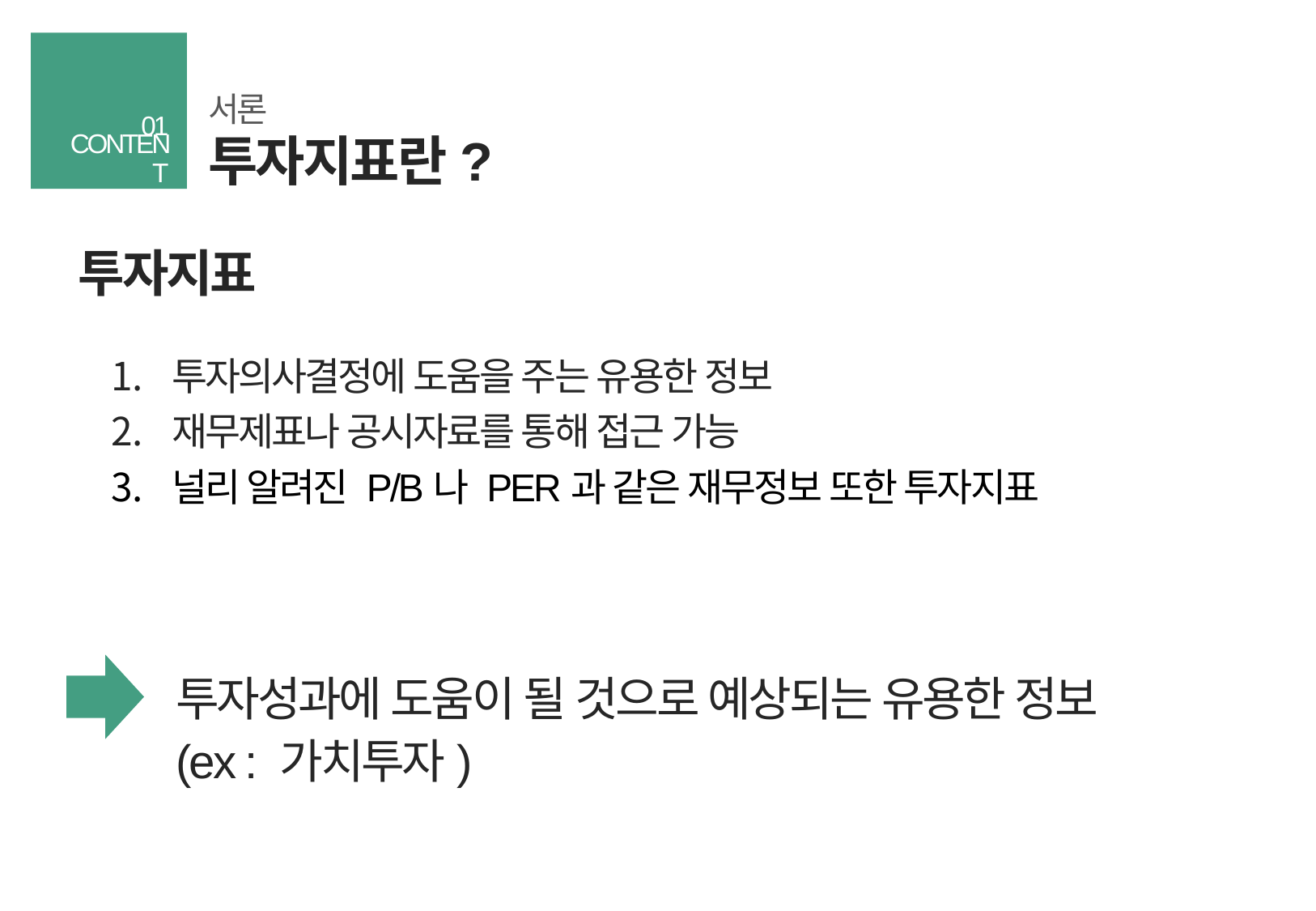

서론
01
투자지표란?
CONTENT
투자지표
투자의사결정에 도움을 주는 유용한 정보
재무제표나 공시자료를 통해 접근 가능
널리 알려진 P/B나 PER과 같은 재무정보 또한 투자지표

투자성과에 도움이 될 것으로 예상되는 유용한 정보
(ex : 가치투자)